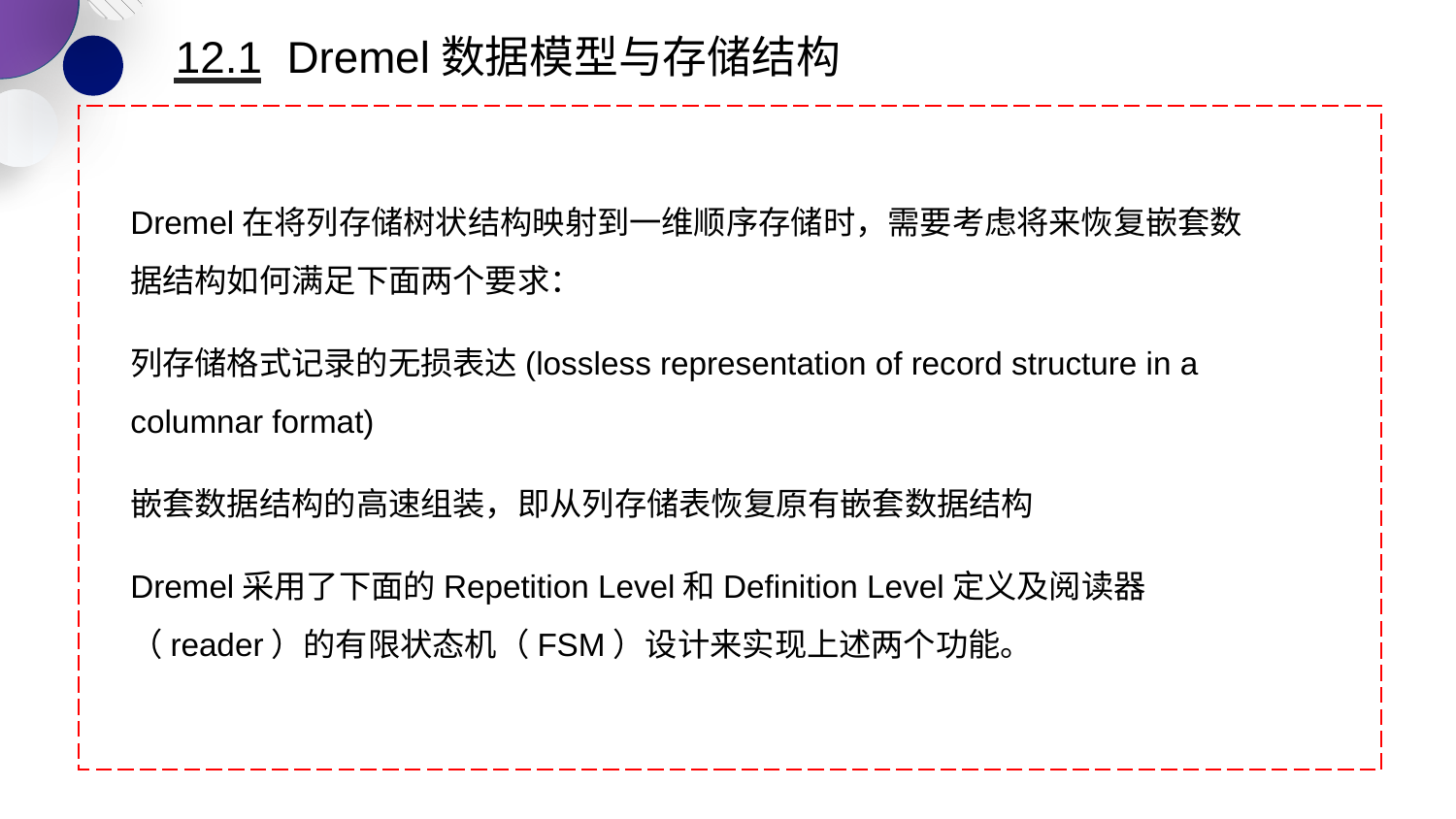

12.1  Dremel数据模型与存储结构

Dremel在将列存储树状结构映射到一维顺序存储时，需要考虑将来恢复嵌套数据结构如何满足下面两个要求：
列存储格式记录的无损表达(lossless representation of record structure in a columnar format)
嵌套数据结构的高速组装，即从列存储表恢复原有嵌套数据结构
Dremel采用了下面的Repetition Level和Definition Level定义及阅读器（reader）的有限状态机（FSM）设计来实现上述两个功能。